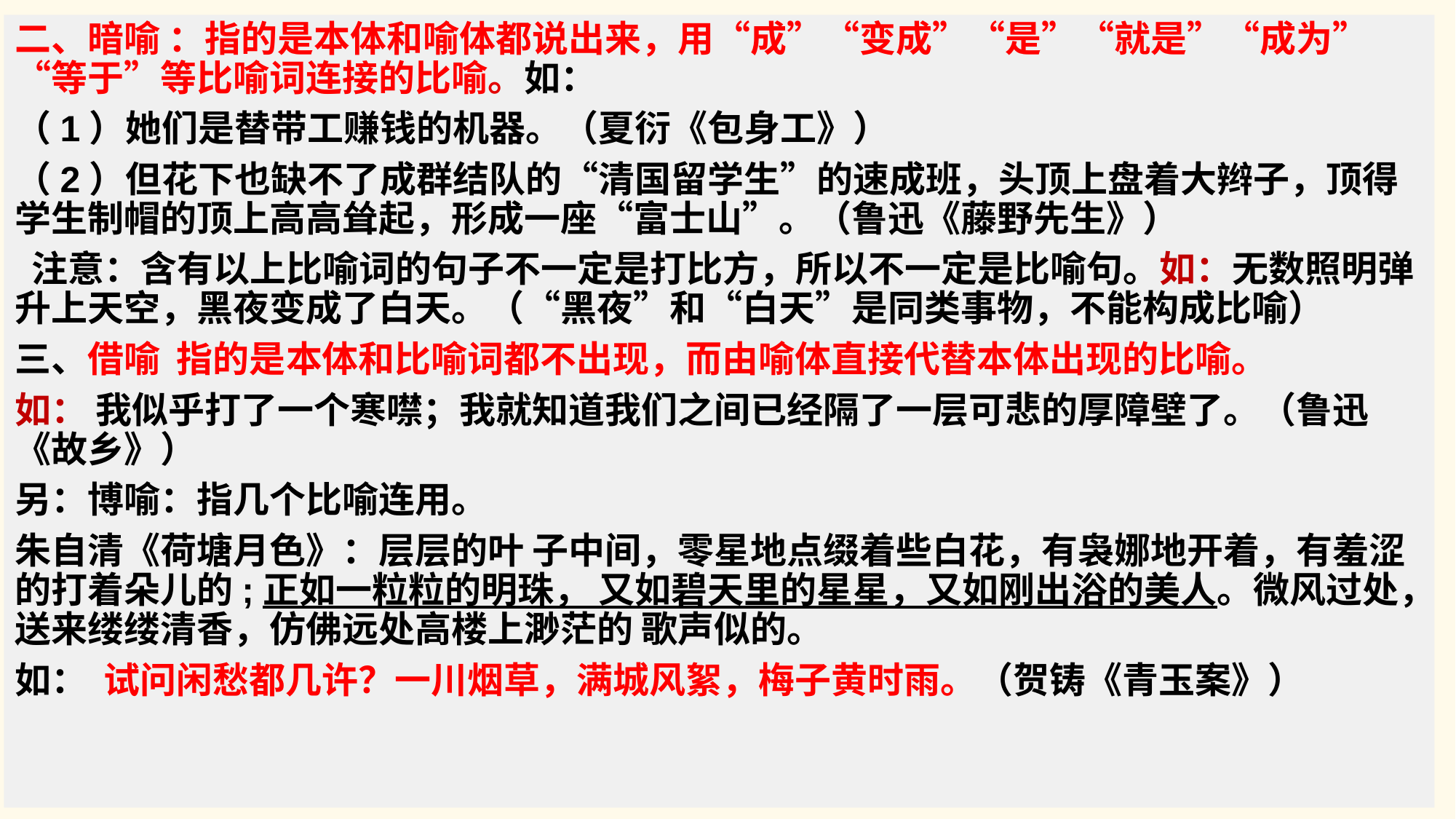

二、暗喻 ：指的是本体和喻体都说出来，用“成”“变成”“是”“就是”“成为”“等于”等比喻词连接的比喻。如：
（1）她们是替带工赚钱的机器。（夏衍《包身工》）
（2）但花下也缺不了成群结队的“清国留学生”的速成班，头顶上盘着大辫子，顶得学生制帽的顶上高高耸起，形成一座“富士山”。（鲁迅《藤野先生》）
 注意：含有以上比喻词的句子不一定是打比方，所以不一定是比喻句。如：无数照明弹升上天空，黑夜变成了白天。（“黑夜”和“白天”是同类事物，不能构成比喻）
三、借喻  指的是本体和比喻词都不出现，而由喻体直接代替本体出现的比喻。
如： 我似乎打了一个寒噤；我就知道我们之间已经隔了一层可悲的厚障壁了。（鲁迅《故乡》）
另：博喻：指几个比喻连用。
朱自清《荷塘月色》：层层的叶 子中间，零星地点缀着些白花，有袅娜地开着，有羞涩的打着朵儿的;正如一粒粒的明珠， 又如碧天里的星星，又如刚出浴的美人。微风过处，送来缕缕清香，仿佛远处高楼上渺茫的 歌声似的。
如：  试问闲愁都几许？一川烟草，满城风絮，梅子黄时雨。（贺铸《青玉案》）